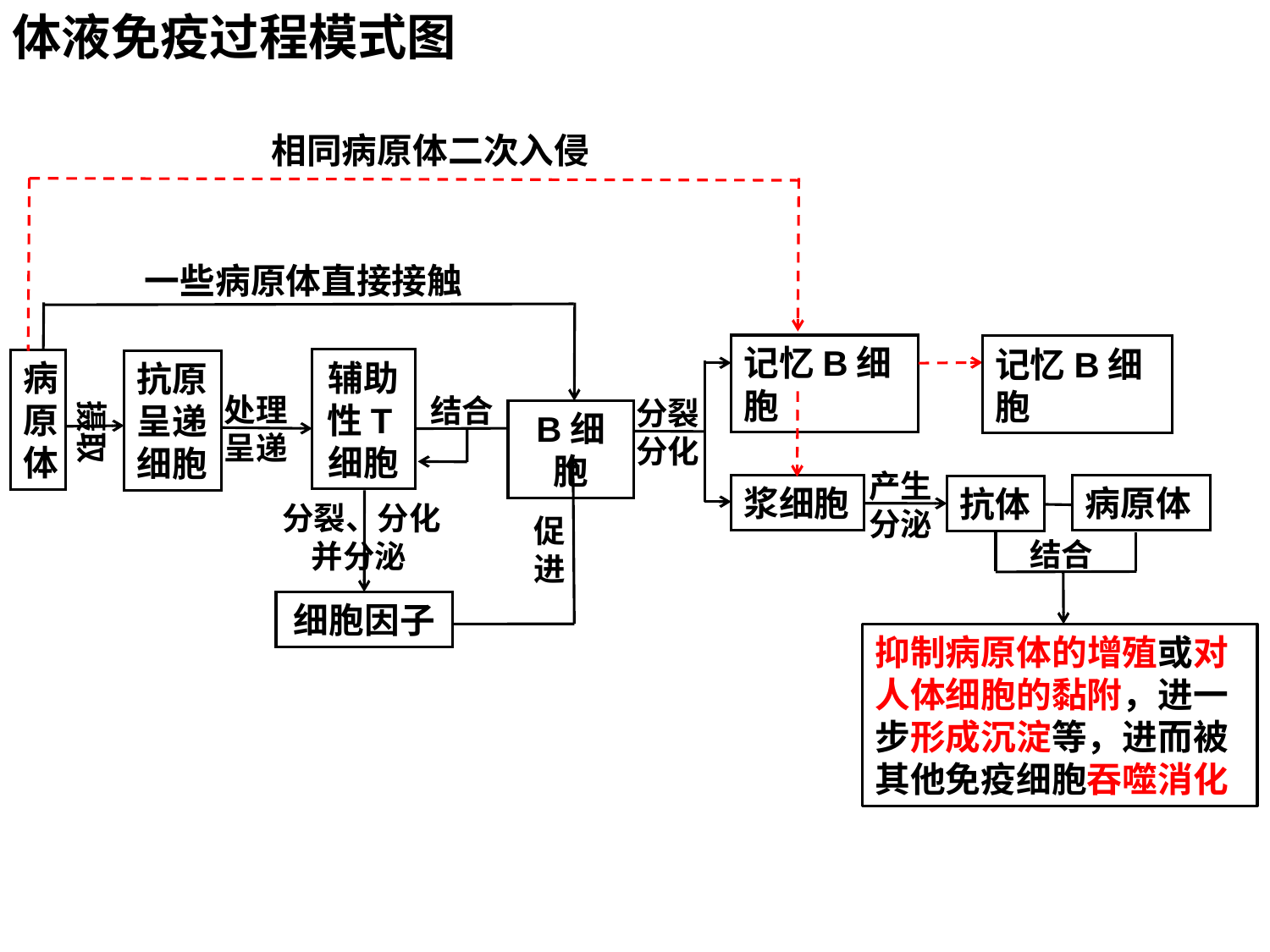

体液免疫过程模式图
相同病原体二次入侵
一些病原体直接接触
记忆B细胞
记忆B细胞
辅助性T细胞
病原体
抗原呈递细胞
分裂分化
处理呈递
结合
摄取
B细胞
促进
产生分泌
浆细胞
病原体
抗体
分裂、分化
   并分泌
结合
细胞因子
抑制病原体的增殖或对人体细胞的黏附，进一步形成沉淀等，进而被其他免疫细胞吞噬消化